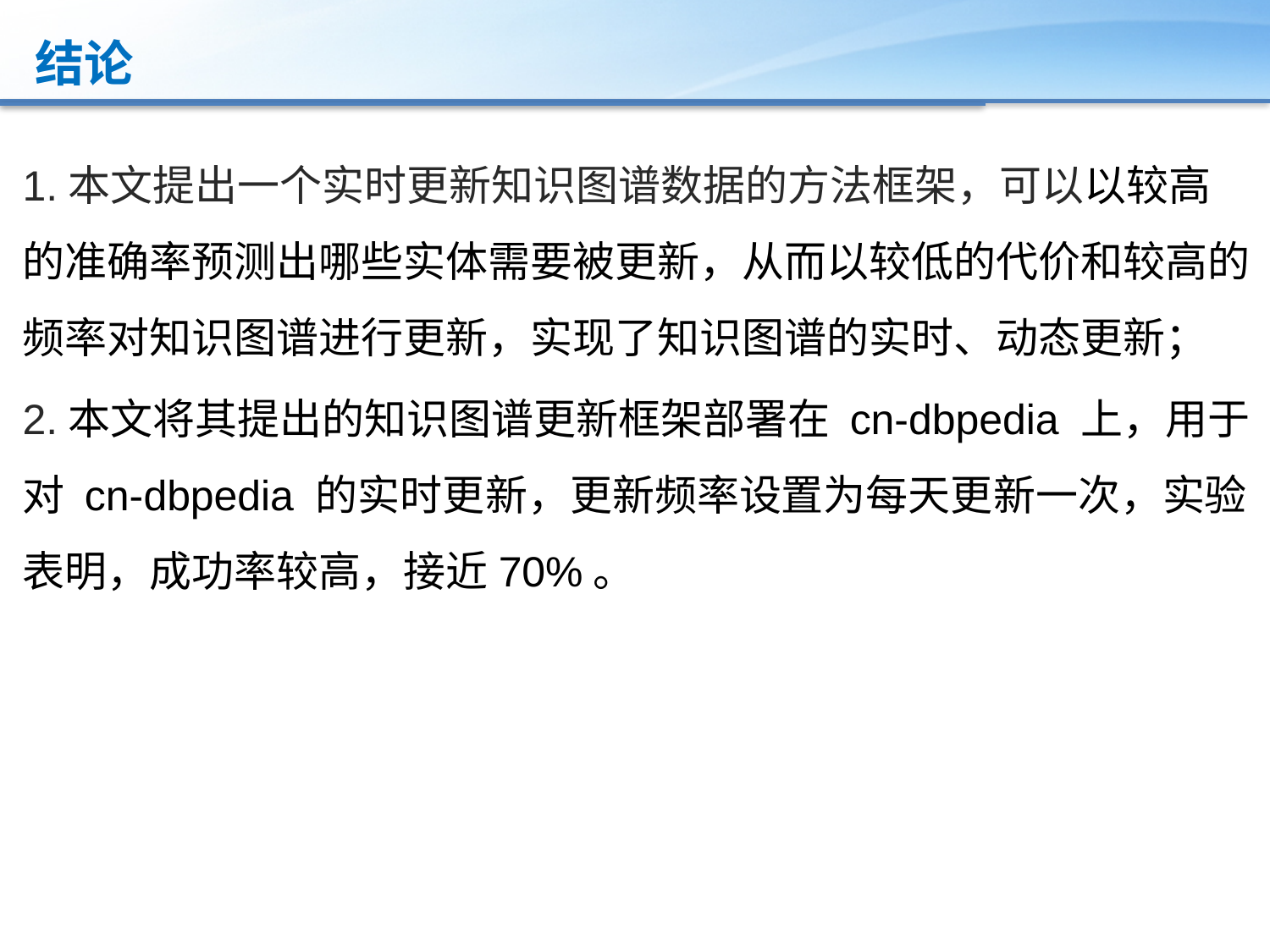

结论
1.本文提出一个实时更新知识图谱数据的方法框架，可以以较高的准确率预测出哪些实体需要被更新，从而以较低的代价和较高的频率对知识图谱进行更新，实现了知识图谱的实时、动态更新；
2.本文将其提出的知识图谱更新框架部署在 cn-dbpedia 上，用于对 cn-dbpedia 的实时更新，更新频率设置为每天更新一次，实验表明，成功率较高，接近70%。